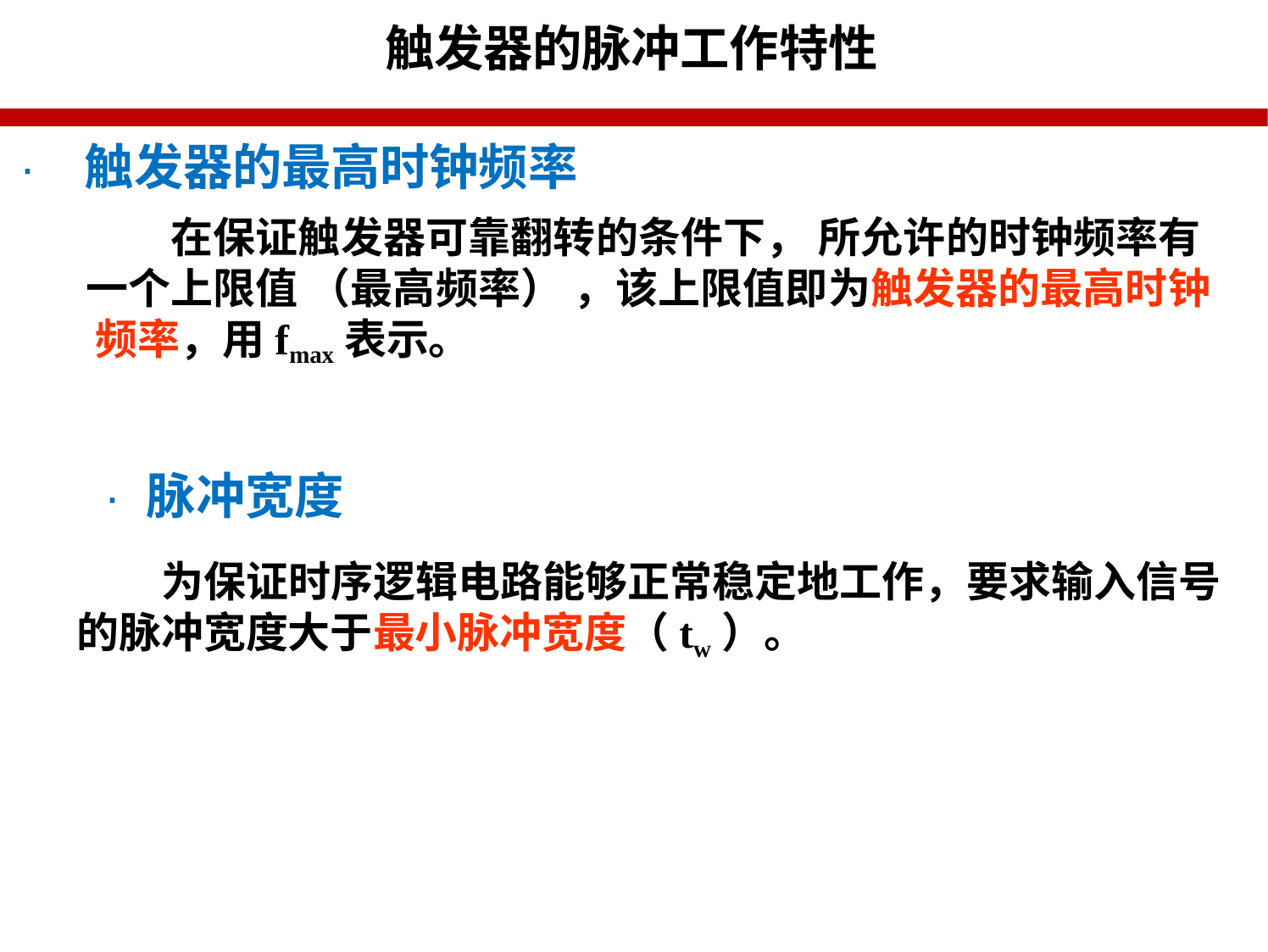

# 触发器的脉冲工作特性
·	触发器的最高时钟频率
在保证触发器可靠翻转的条件下， 所允许的时钟频率有  一个上限值 （最高频率） ，该上限值即为触发器的最高时钟  频率，用fmax表示。

·	脉冲宽度
为保证时序逻辑电路能够正常稳定地工作，要求输入信号的脉冲宽度大于最小脉冲宽度（tw）。